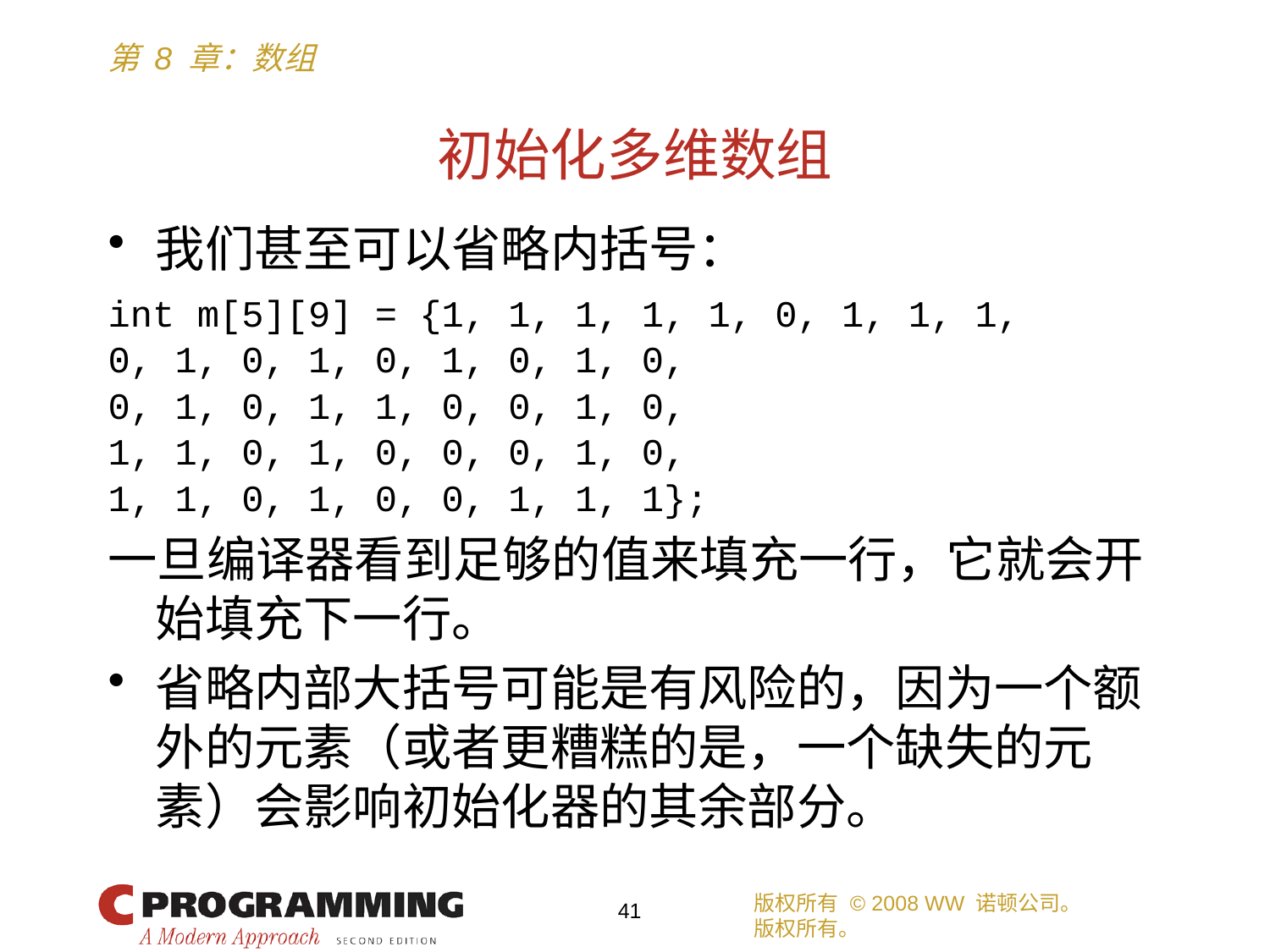

# 初始化多维数组
我们甚至可以省略内括号：
int m[5][9] = {1, 1, 1, 1, 1, 0, 1, 1, 1,
0, 1, 0, 1, 0, 1, 0, 1, 0,
0, 1, 0, 1, 1, 0, 0, 1, 0,
1, 1, 0, 1, 0, 0, 0, 1, 0,
1, 1, 0, 1, 0, 0, 1, 1, 1};
一旦编译器看到足够的值来填充一行，它就会开始填充下一行。
省略内部大括号可能是有风险的，因为一个额外的元素（或者更糟糕的是，一个缺失的元素）会影响初始化器的其余部分。
版权所有 © 2008 WW 诺顿公司。
版权所有。
41